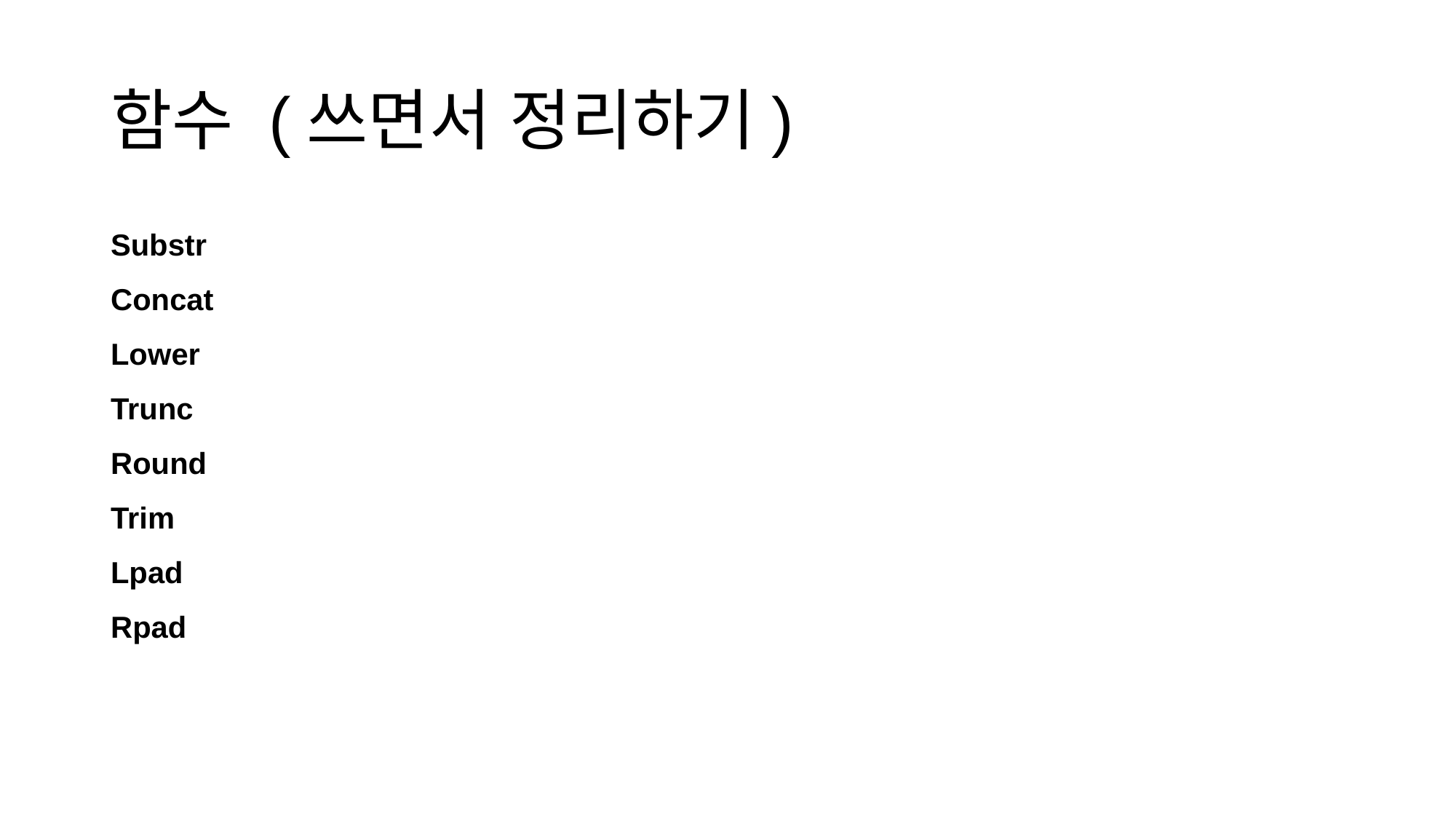

# 함수 (쓰면서 정리하기)
Substr
Concat
Lower
Trunc
Round
Trim
Lpad
Rpad